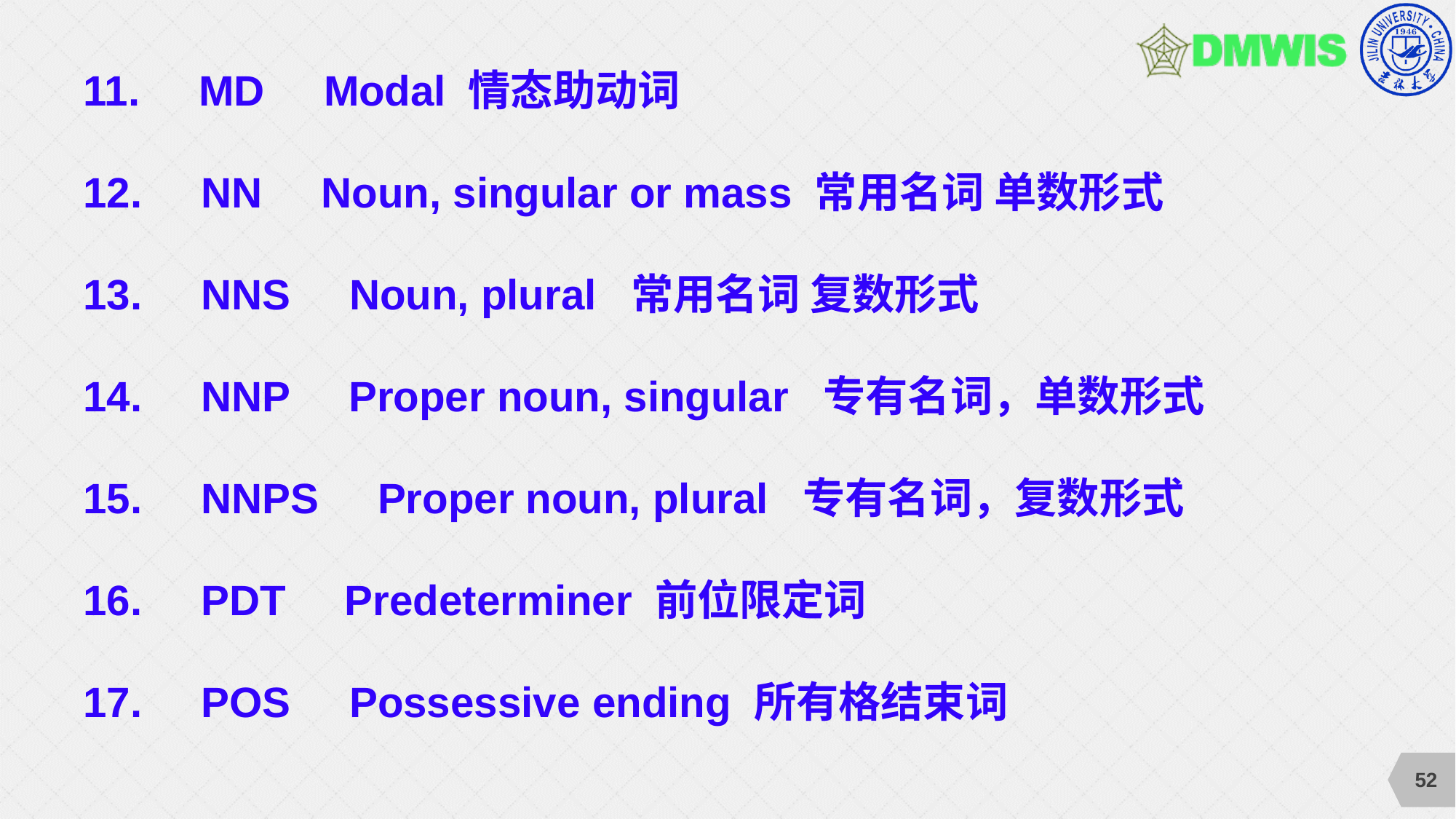

11.     MD     Modal 情态助动词

12.     NN     Noun, singular or mass 常用名词 单数形式

13.     NNS     Noun, plural  常用名词 复数形式

14.     NNP     Proper noun, singular  专有名词，单数形式

15.     NNPS     Proper noun, plural  专有名词，复数形式

16.     PDT     Predeterminer 前位限定词

17.     POS     Possessive ending 所有格结束词
52